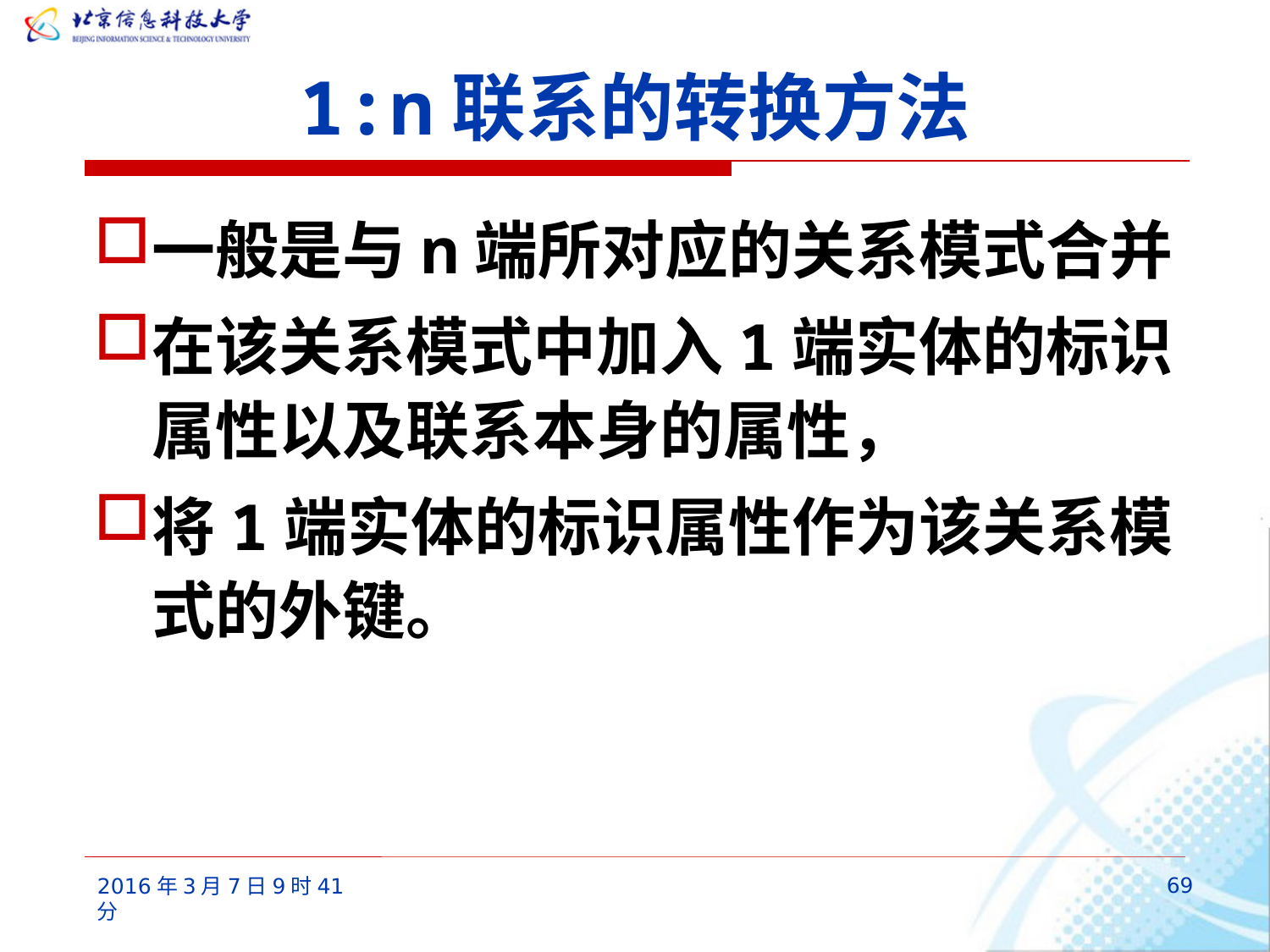

# 1:n联系的转换方法
一般是与n端所对应的关系模式合并
在该关系模式中加入1端实体的标识属性以及联系本身的属性，
将1端实体的标识属性作为该关系模式的外键。
2016年3月7日9时41分